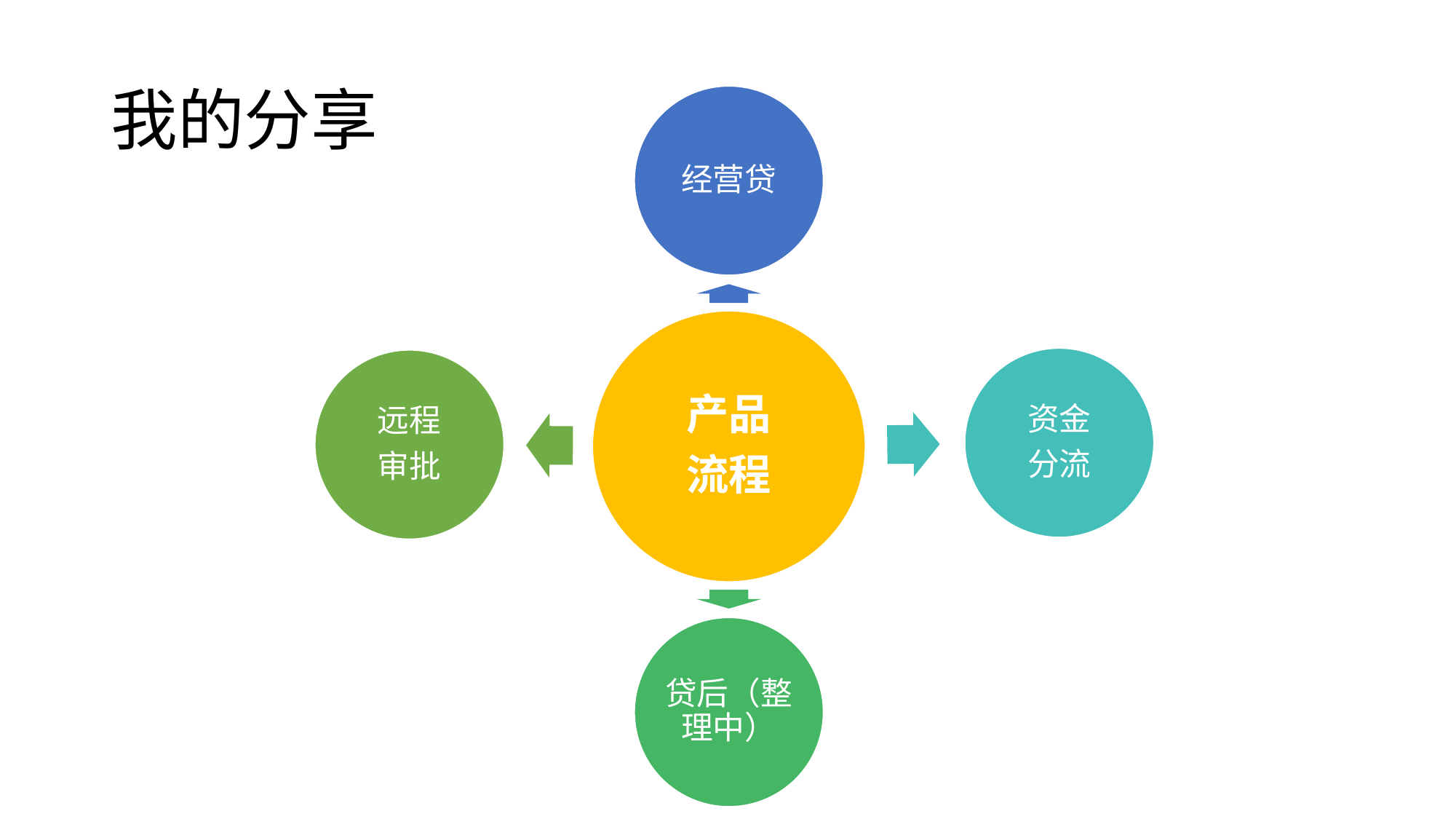

# 我的分享
产品
流程

经营贷

资金
分流

贷后（整理中）

远程
审批